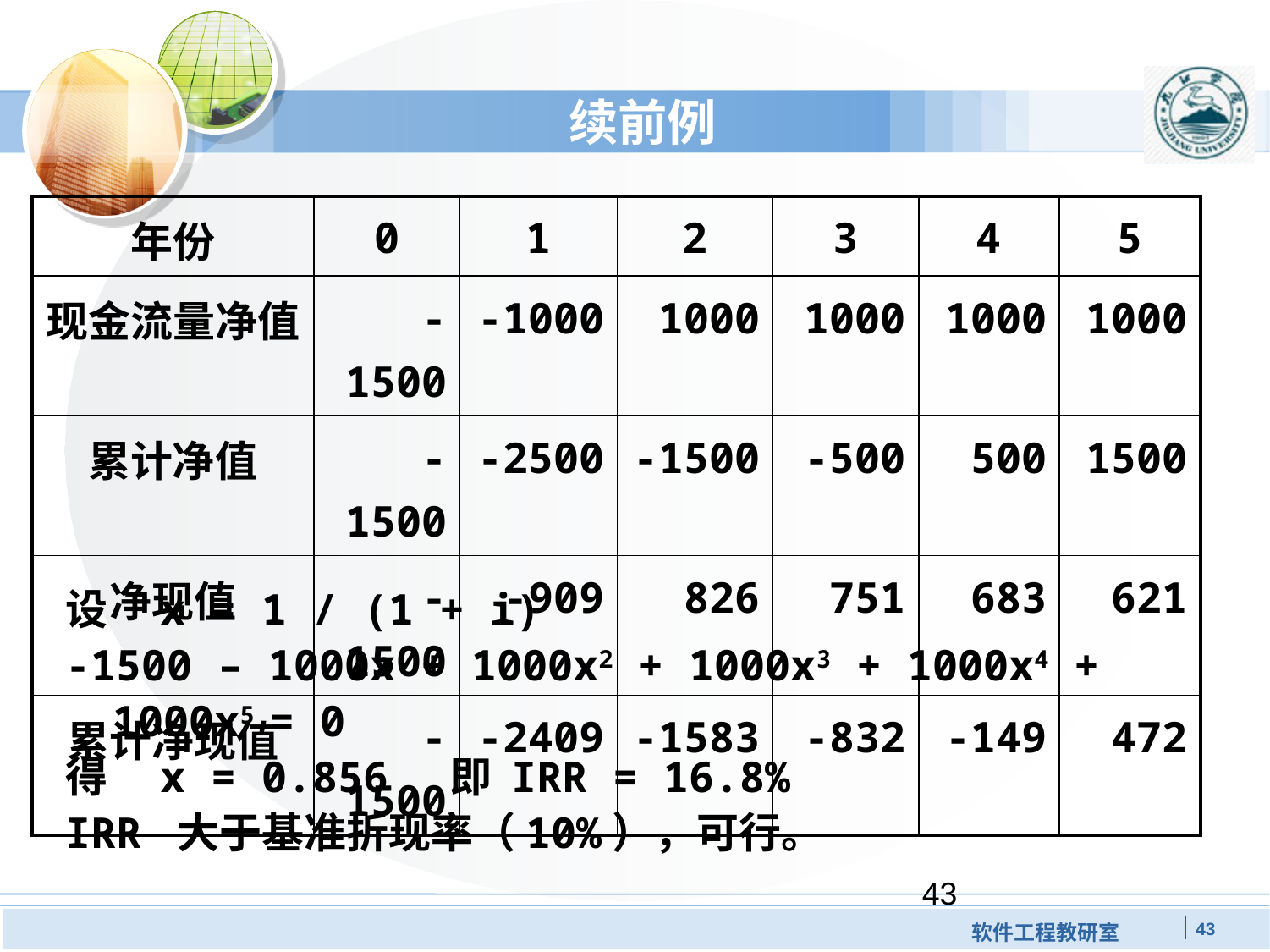

# 续前例
| 年份 | 0 | 1 | 2 | 3 | 4 | 5 |
| --- | --- | --- | --- | --- | --- | --- |
| 现金流量净值 | -1500 | -1000 | 1000 | 1000 | 1000 | 1000 |
| 累计净值 | -1500 | -2500 | -1500 | -500 | 500 | 1500 |
| 净现值 | -1500 | -909 | 826 | 751 | 683 | 621 |
| 累计净现值 | -1500 | -2409 | -1583 | -832 | -149 | 472 |
设　x = 1 / (1 + i)
-1500 – 1000x + 1000x2 + 1000x3 + 1000x4 + 1000x5 = 0
得　x = 0.856  即 IRR = 16.8%
IRR 大于基准折现率（10%），可行。

43